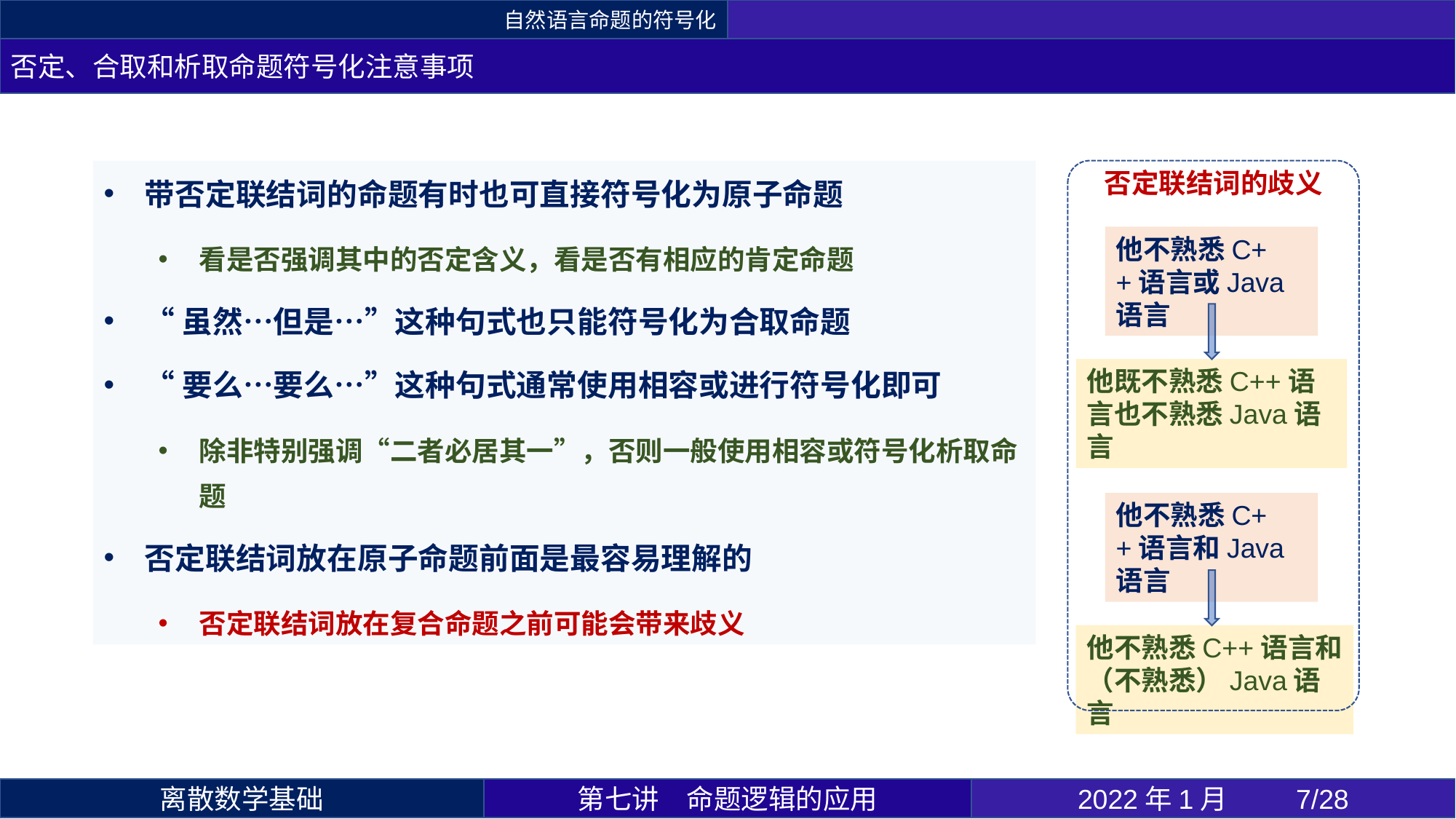

自然语言命题的符号化
否定、合取和析取命题符号化注意事项
带否定联结词的命题有时也可直接符号化为原子命题
看是否强调其中的否定含义，看是否有相应的肯定命题
“虽然…但是…”这种句式也只能符号化为合取命题
“要么…要么…”这种句式通常使用相容或进行符号化即可
除非特别强调“二者必居其一”，否则一般使用相容或符号化析取命题
否定联结词放在原子命题前面是最容易理解的
否定联结词放在复合命题之前可能会带来歧义

否定联结词的歧义
他不熟悉C++语言或Java语言

他既不熟悉C++语言也不熟悉Java语言
他不熟悉C++语言和Java语言

他不熟悉C++语言和（不熟悉）Java语言
第七讲	命题逻辑的应用
2022年1月 	7/28
离散数学基础